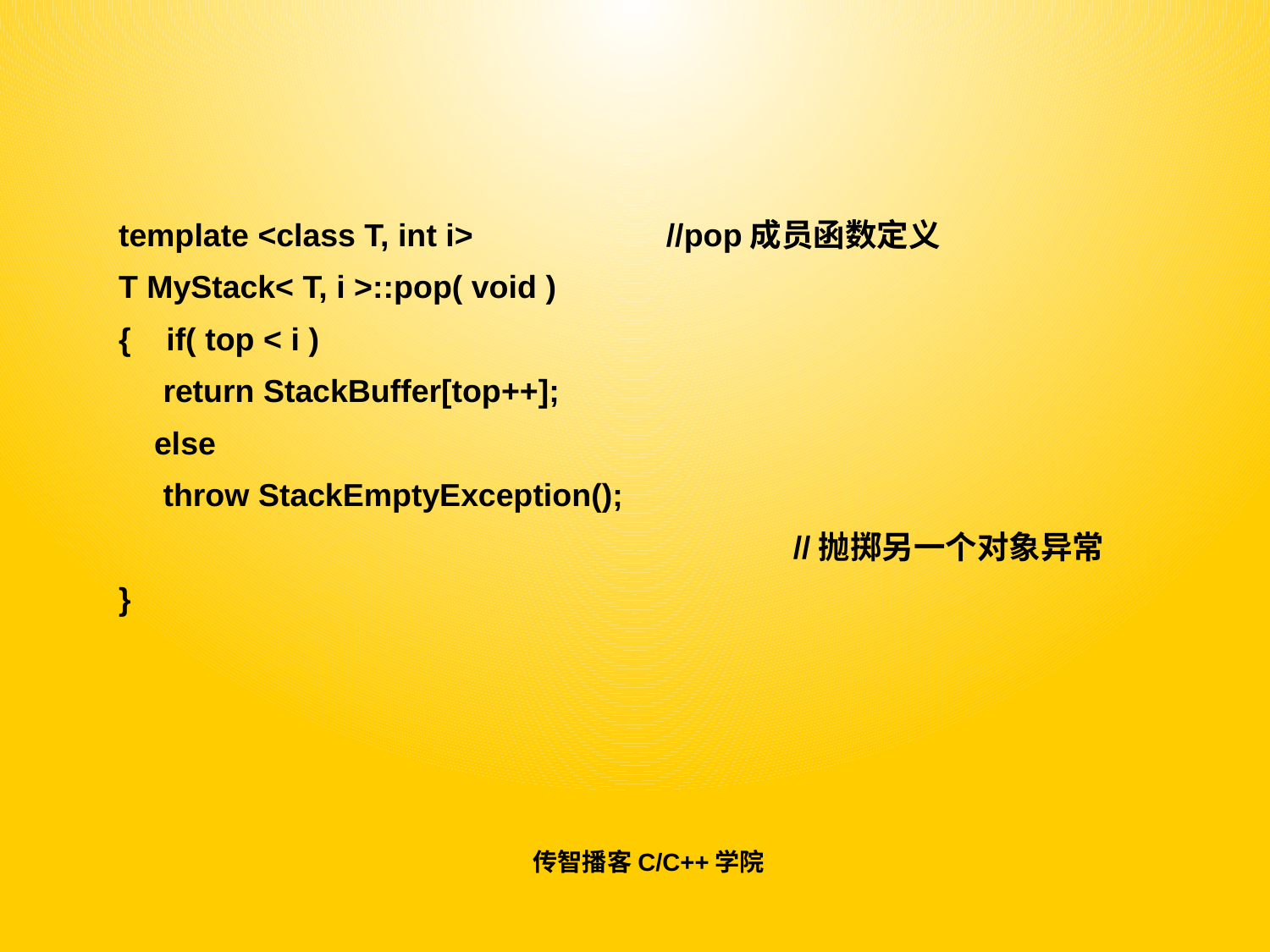

#
template <class T, int i> 		//pop成员函数定义
T MyStack< T, i >::pop( void )
{    if( top < i )
     return StackBuffer[top++];
    else
     throw StackEmptyException();
						//抛掷另一个对象异常
}
传智播客C/C++学院